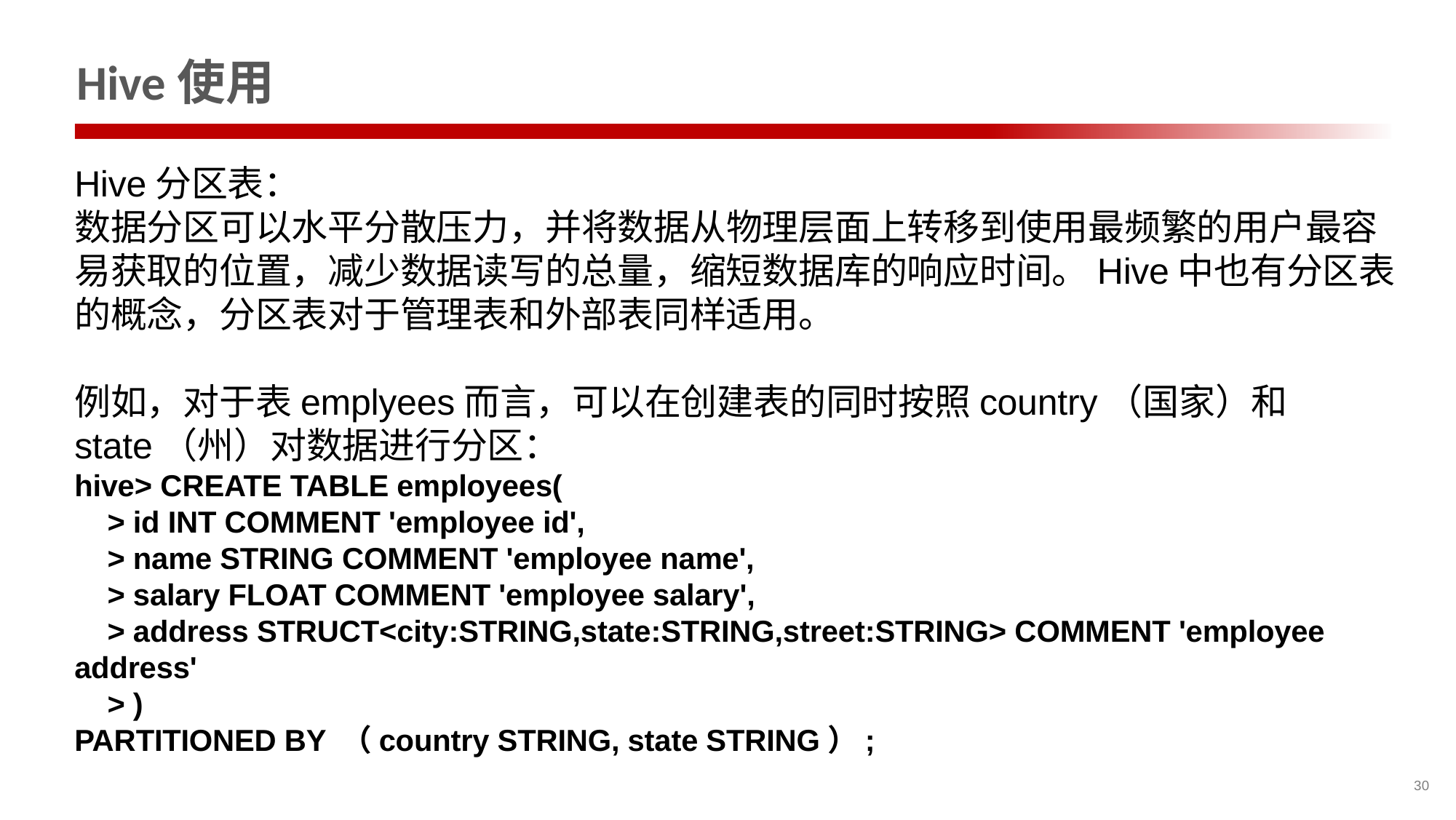

# Hive使用

Hive分区表：
数据分区可以水平分散压力，并将数据从物理层面上转移到使用最频繁的用户最容易获取的位置，减少数据读写的总量，缩短数据库的响应时间。Hive中也有分区表的概念，分区表对于管理表和外部表同样适用。

例如，对于表emplyees而言，可以在创建表的同时按照country（国家）和state（州）对数据进行分区：
hive> CREATE TABLE employees(
    > id INT COMMENT 'employee id',
    > name STRING COMMENT 'employee name',
    > salary FLOAT COMMENT 'employee salary',
    > address STRUCT<city:STRING,state:STRING,street:STRING> COMMENT 'employee address'
    > )
PARTITIONED BY （country STRING, state STRING）;

30